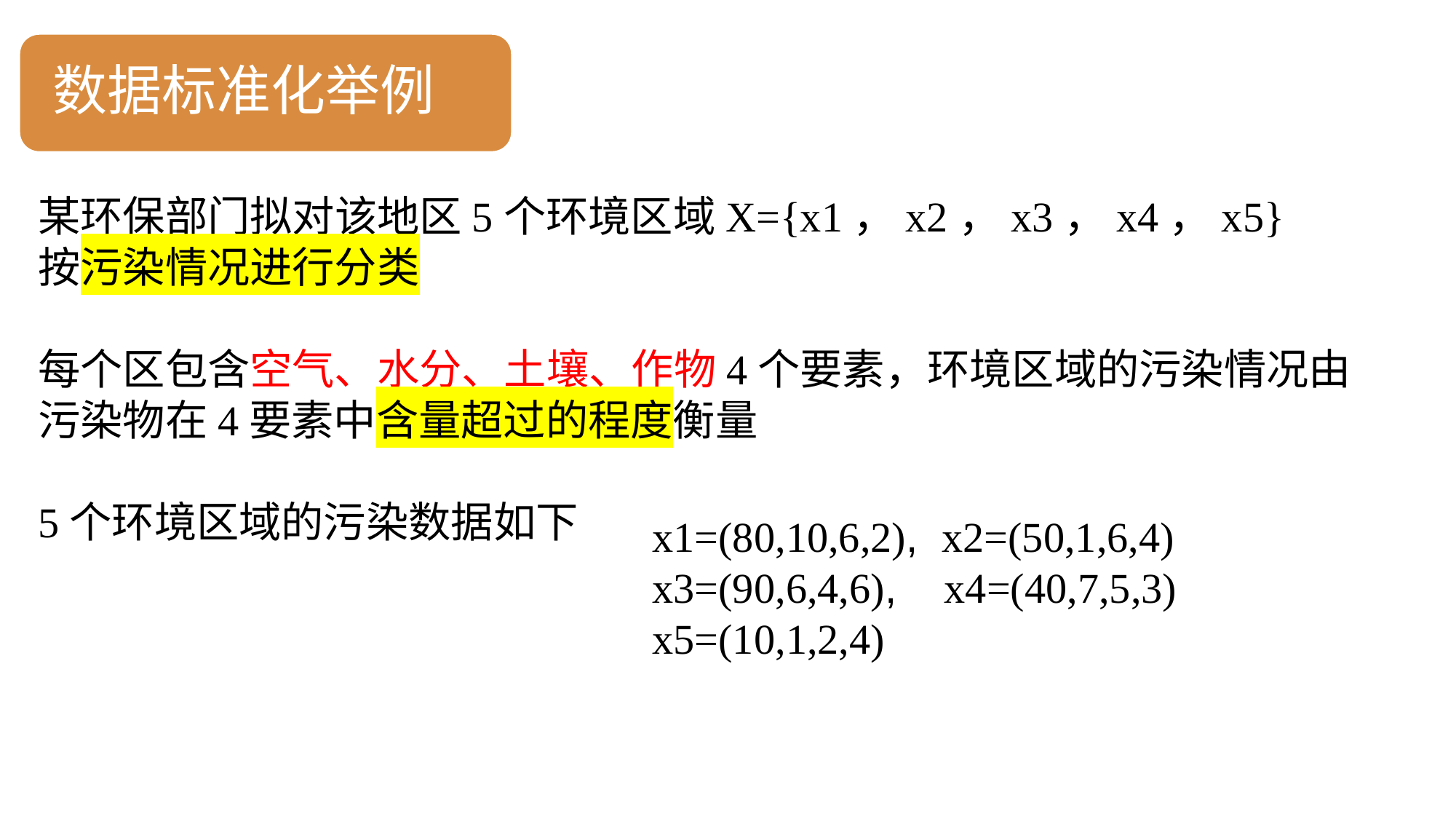

数据标准化举例
某环保部门拟对该地区5个环境区域X={x1，x2，x3，x4，x5}
按污染情况进行分类

每个区包含空气、水分、土壤、作物4个要素，环境区域的污染情况由污染物在4要素中含量超过的程度衡量

5个环境区域的污染数据如下
x1=(80,10,6,2),  x2=(50,1,6,4)
x3=(90,6,4,6),    x4=(40,7,5,3)
x5=(10,1,2,4)